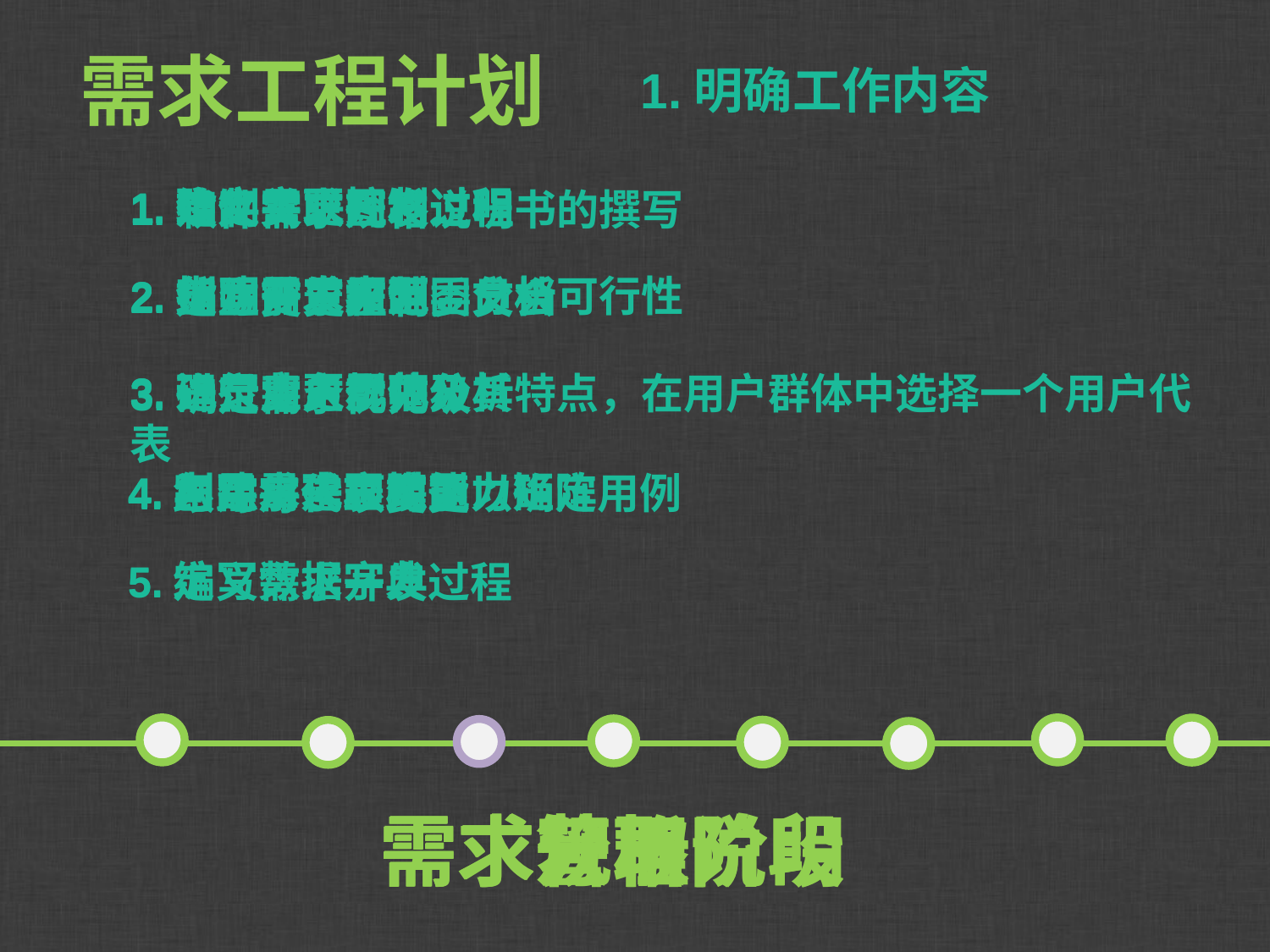

需求工程计划
1.明确工作内容
1.确定变更控制过程
1.绘制关联图
1.定义需求开发过程
1.软件需求规格说明书的撰写
2.创建开发原型，分析可行性
2.指明需求来源
2.编写前景和范围文档
2.建立变更控制委员会
3.进行变更影响分析
3.记录业务规范
3.确定用户群体及其特点，在用户群体中选择一个用户代表
3.确定需求优先级
4.为需求建立模型
4.创建需求跟踪能力矩阵
4.与用户代表沟通以确定用例
4.跟踪每一项变更
5.编写数据字典
5.定义需求开发过程

需求获取阶段
需求管理阶段
需求规格说明
需求分析阶段